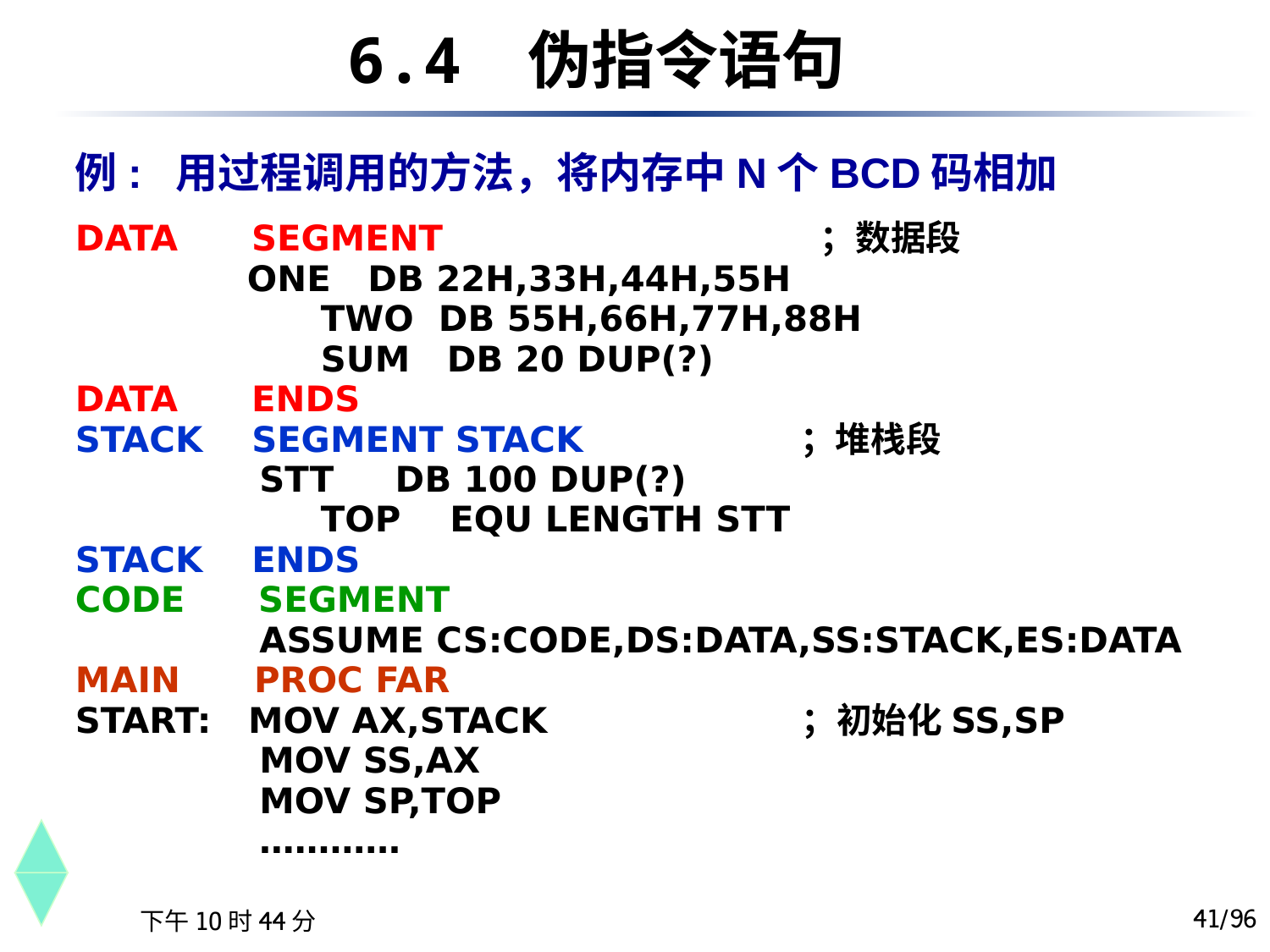

6.4	 伪指令语句
例:  用过程调用的方法，将内存中N个BCD码相加

DATA      SEGMENT                              ；数据段
              ONE   DB 22H,33H,44H,55H
                    TWO  DB 55H,66H,77H,88H
                    SUM   DB 20 DUP(?)
DATA      ENDS
STACK    SEGMENT STACK                 ；堆栈段
               STT     DB 100 DUP(?)
                    TOP    EQU LENGTH STT
STACK    ENDS
CODE      SEGMENT
               ASSUME CS:CODE,DS:DATA,SS:STACK,ES:DATA
MAIN      PROC FAR
START:   MOV AX,STACK                    ；初始化SS,SP
               MOV SS,AX
               MOV SP,TOP
               …………
41/96
下午10时44分